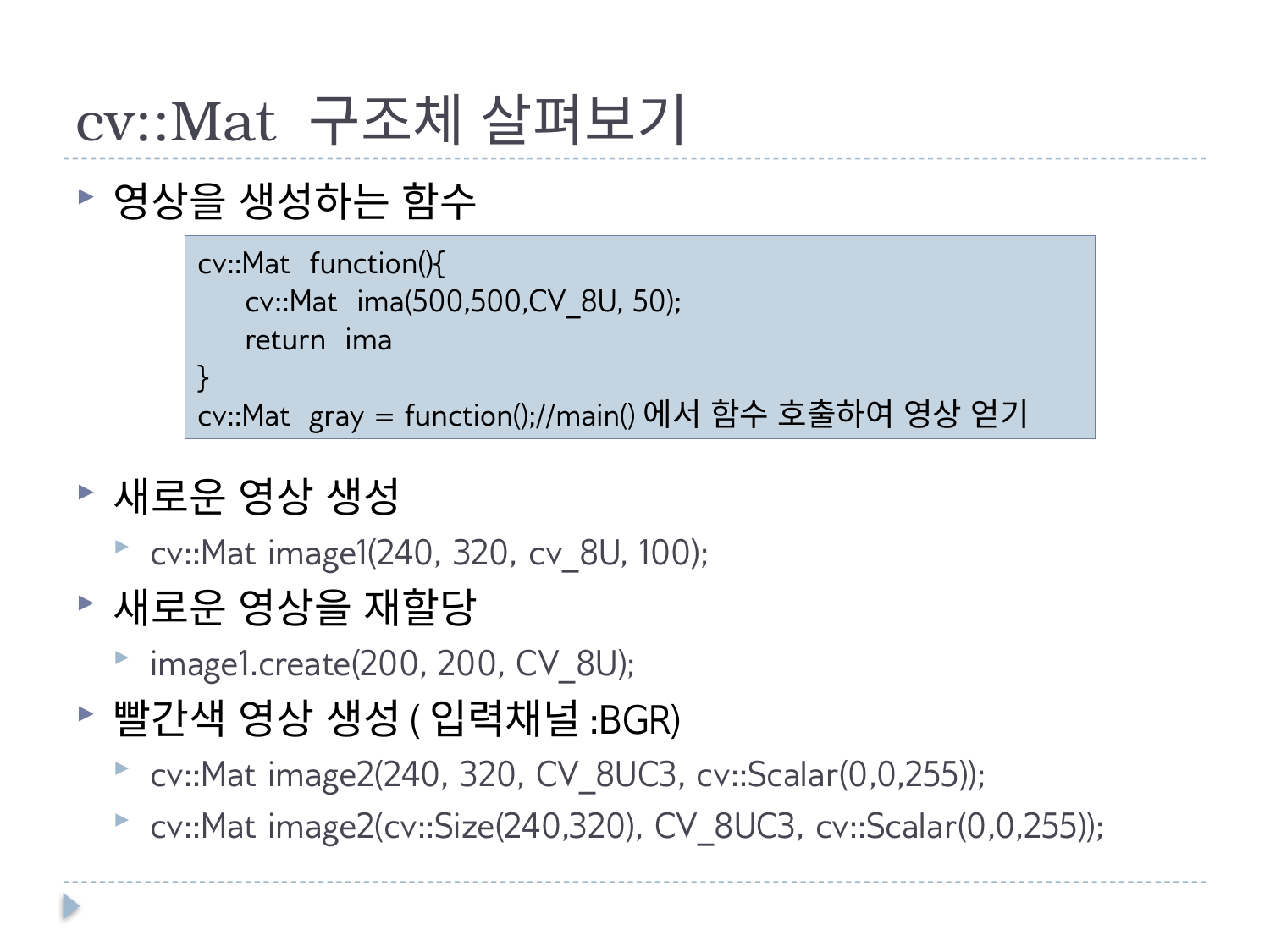

# cv::Mat 구조체 살펴보기
영상을 생성하는 함수

새로운 영상 생성
cv::Mat image1(240, 320, cv_8U, 100);
새로운 영상을 재할당
image1.create(200, 200, CV_8U);
빨간색 영상 생성(입력채널:BGR)
cv::Mat image2(240, 320, CV_8UC3, cv::Scalar(0,0,255));
cv::Mat image2(cv::Size(240,320), CV_8UC3, cv::Scalar(0,0,255));

cv::Mat  function(){
     cv::Mat  ima(500,500,CV_8U, 50);
     return  ima
}
cv::Mat  gray = function();//main()에서 함수 호출하여 영상 얻기